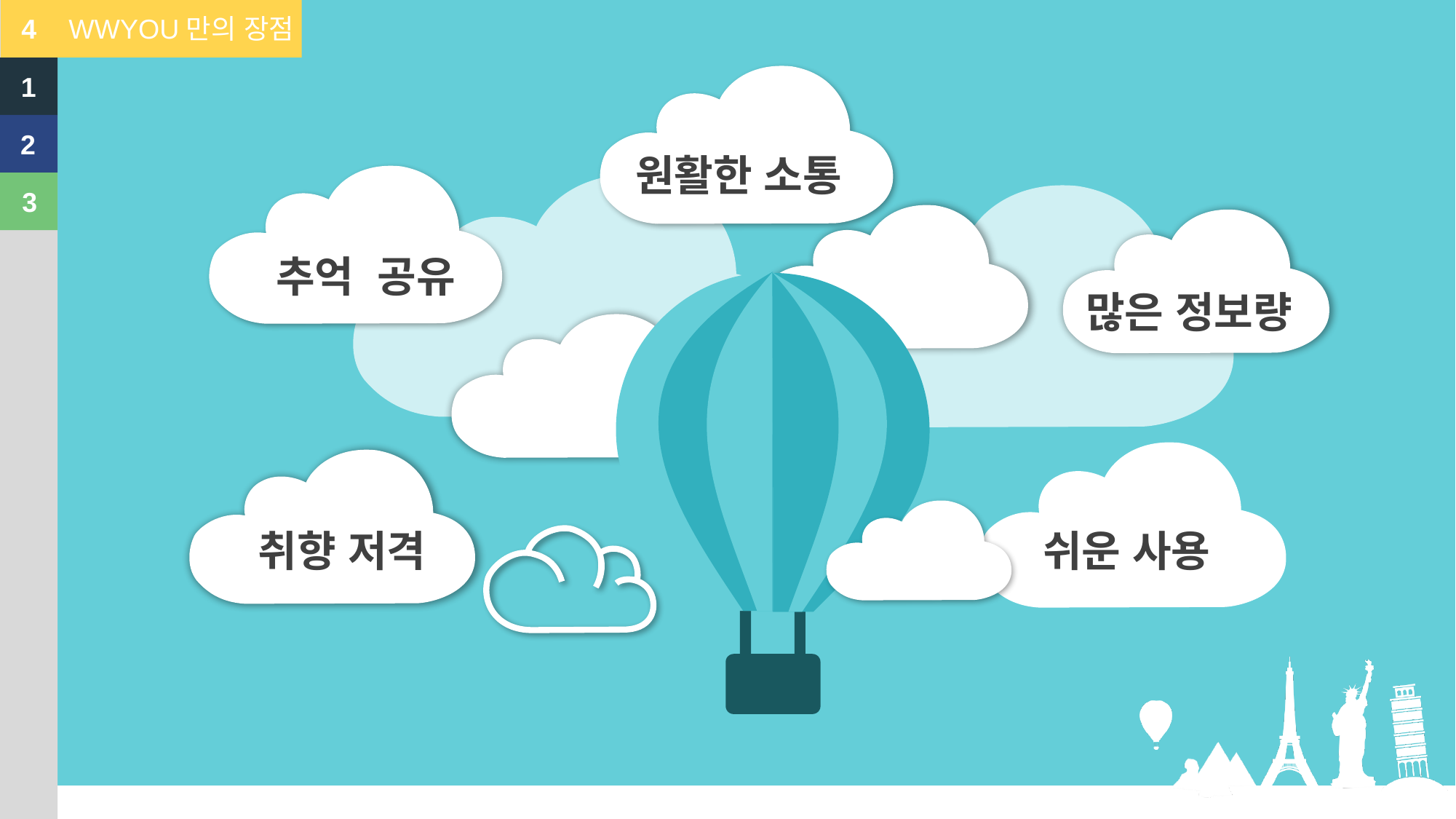

4
WWYOU만의 장점

1

2
원활한 소통

3

추억  공유

많은 정보량

취향 저격
쉬운 사용